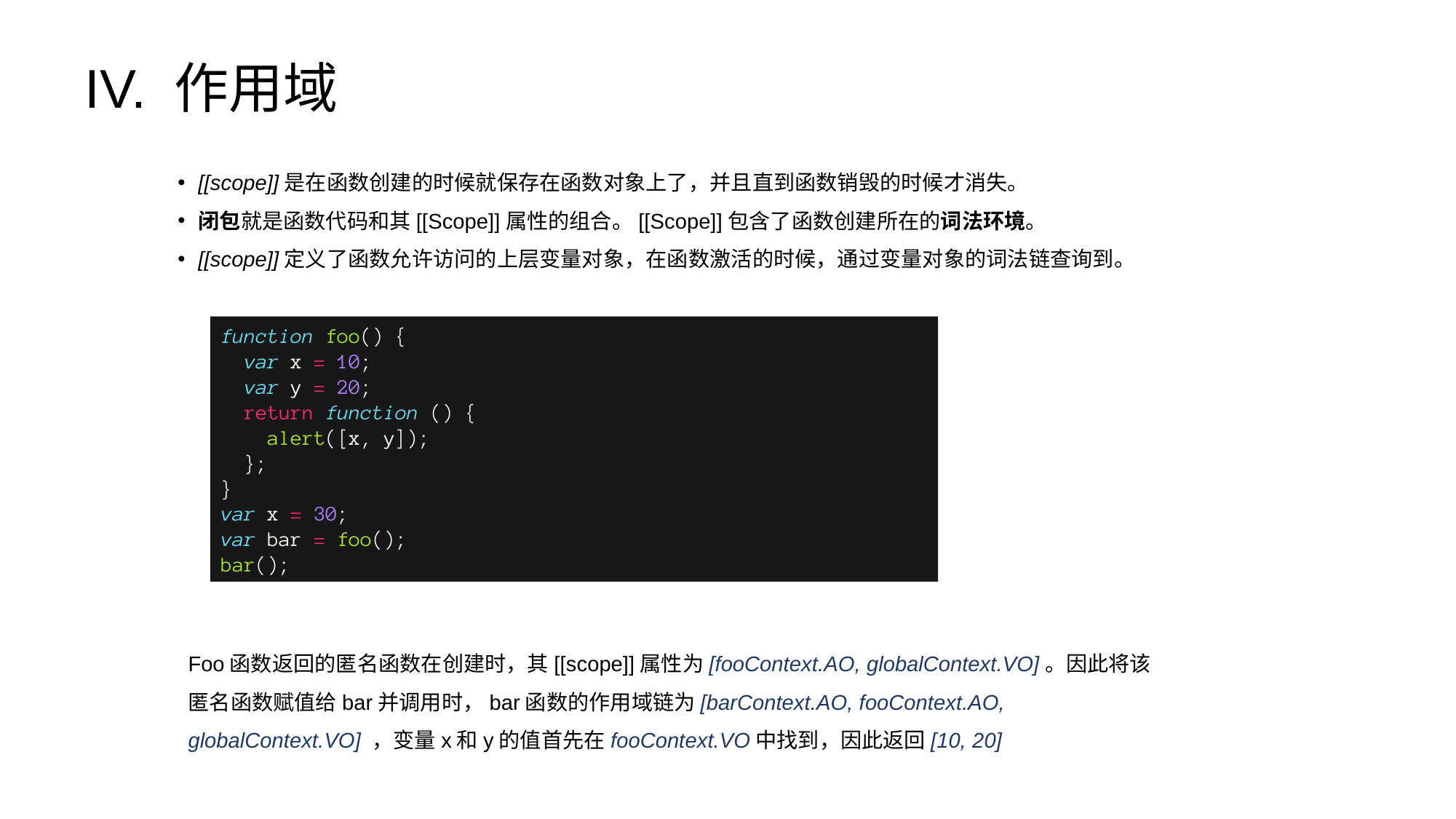

IV. 作用域
[[scope]]是在函数创建的时候就保存在函数对象上了，并且直到函数销毁的时候才消失。
闭包就是函数代码和其[[Scope]]属性的组合。[[Scope]]包含了函数创建所在的词法环境。
[[scope]]定义了函数允许访问的上层变量对象，在函数激活的时候，通过变量对象的词法链查询到。
function foo() {
  var x = 10;
  var y = 20;
  return function () {
    alert([x, y]);
  };
}
var x = 30;
var bar = foo();
bar();
Foo函数返回的匿名函数在创建时，其[[scope]]属性为[fooContext.AO, globalContext.VO]。因此将该匿名函数赋值给bar并调用时，bar函数的作用域链为[barContext.AO, fooContext.AO, globalContext.VO] ，变量x和y的值首先在fooContext.VO中找到，因此返回[10, 20]